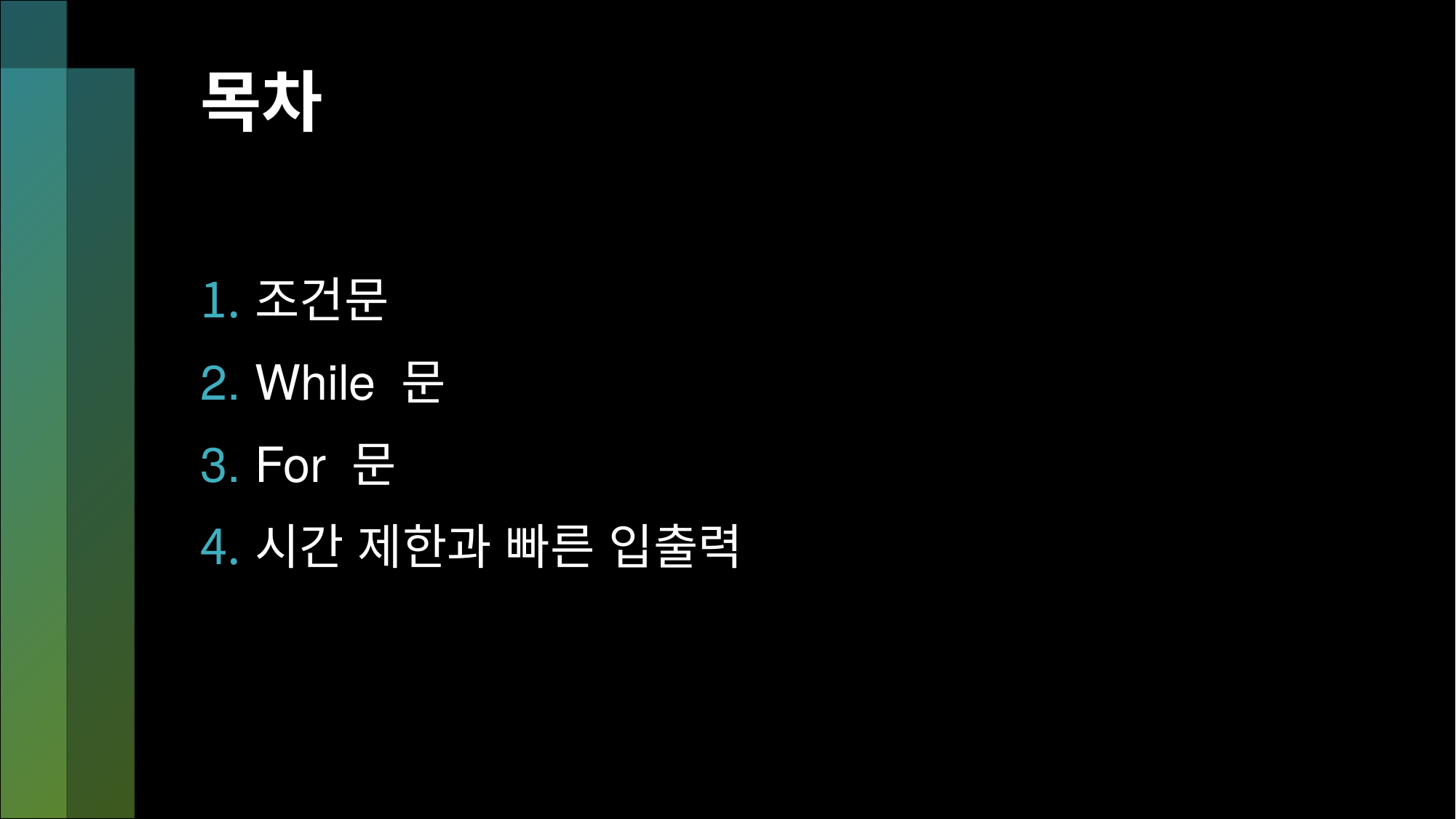

# 목차
조건문
While 문
For 문
시간 제한과 빠른 입출력